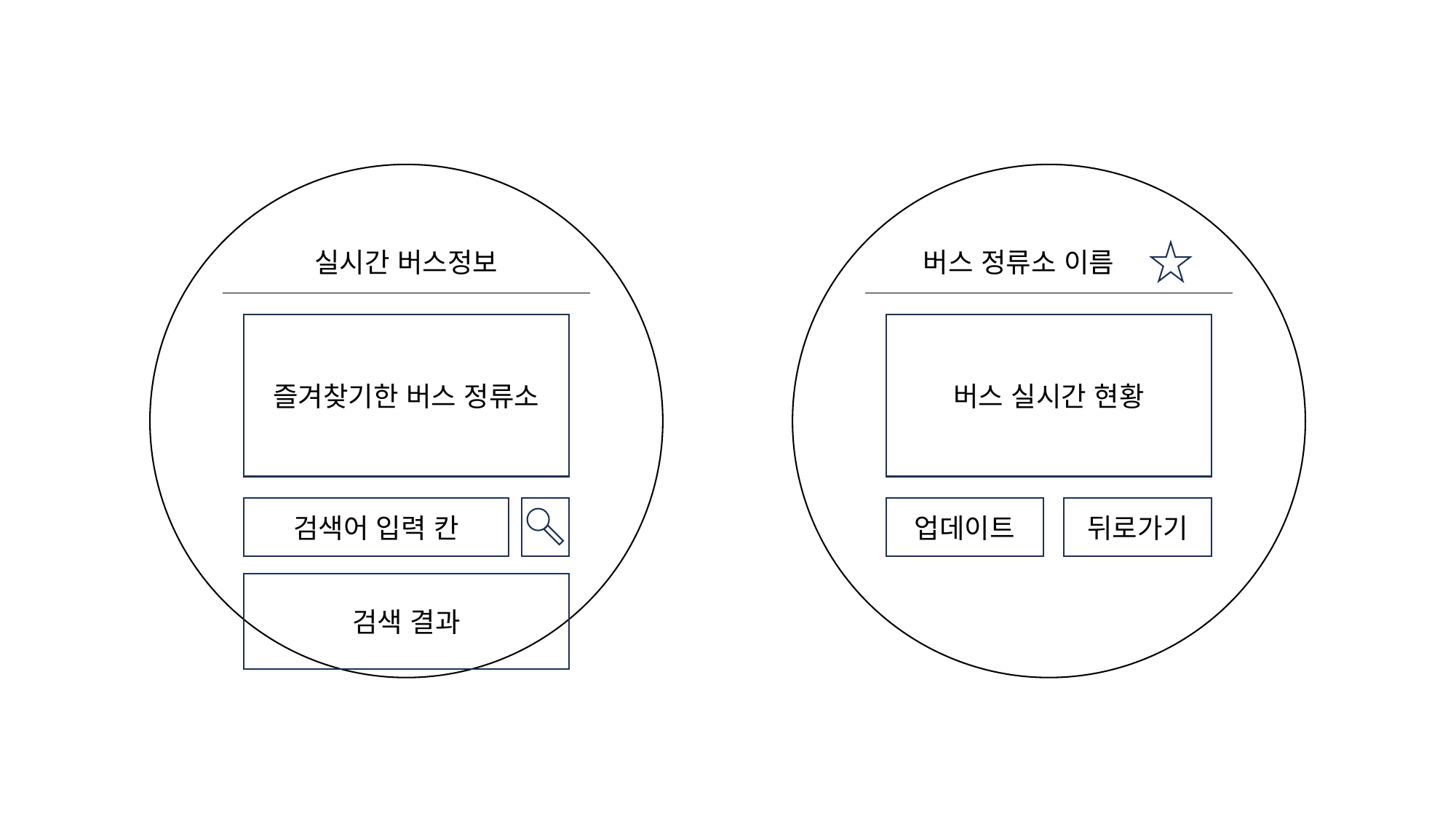

실시간 버스정보
버스 정류소 이름

즐겨찾기한 버스 정류소
버스 실시간 현황

뒤로가기
검색어 입력 칸
업데이트

검색 결과